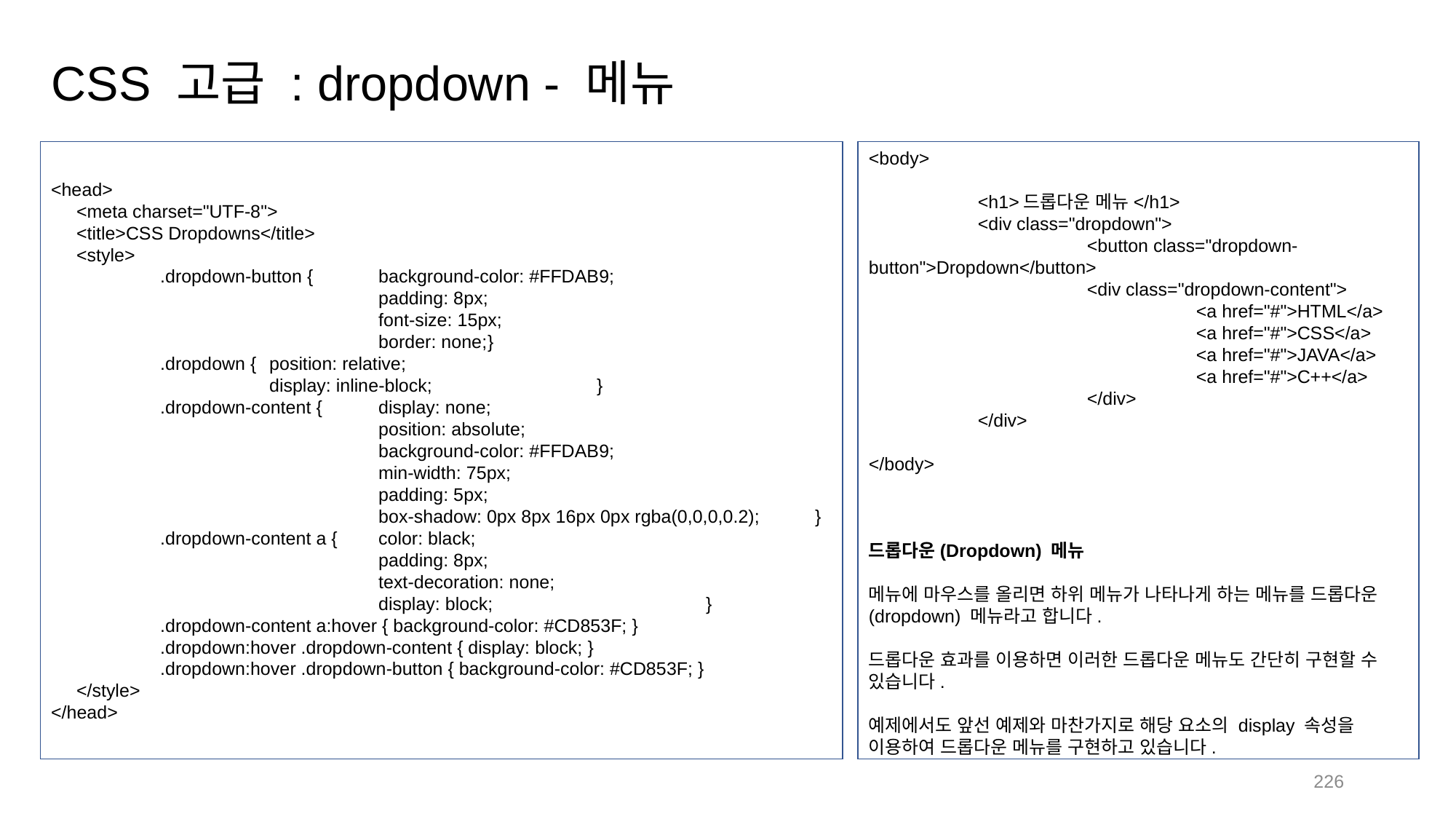

# CSS 고급 : dropdown - 메뉴
<head>
     <meta charset="UTF-8">
     <title>CSS Dropdowns</title>
     <style>
	.dropdown-button {	background-color: #FFDAB9;
			padding: 8px;
			font-size: 15px;
			border: none;	}
	.dropdown {	position: relative;
		display: inline-block;		}
	.dropdown-content {	display: none;
			position: absolute;
			background-color: #FFDAB9;
			min-width: 75px;
			padding: 5px;
			box-shadow: 0px 8px 16px 0px rgba(0,0,0,0.2);	}
	.dropdown-content a {	color: black;
			padding: 8px;
			text-decoration: none;
			display: block;		}
	.dropdown-content a:hover { background-color: #CD853F; }
	.dropdown:hover .dropdown-content { display: block; }
	.dropdown:hover .dropdown-button { background-color: #CD853F; }
     </style>
</head>
<body>

	<h1>드롭다운 메뉴</h1>
	<div class="dropdown">
		<button class="dropdown-button">Dropdown</button>
		<div class="dropdown-content">
			<a href="#">HTML</a>
			<a href="#">CSS</a>
			<a href="#">JAVA</a>
			<a href="#">C++</a>
		</div>
	</div>

</body>

드롭다운(Dropdown) 메뉴

메뉴에 마우스를 올리면 하위 메뉴가 나타나게 하는 메뉴를 드롭다운(dropdown) 메뉴라고 합니다.

드롭다운 효과를 이용하면 이러한 드롭다운 메뉴도 간단히 구현할 수 있습니다.

예제에서도 앞선 예제와 마찬가지로 해당 요소의 display 속성을 이용하여 드롭다운 메뉴를 구현하고 있습니다.
226